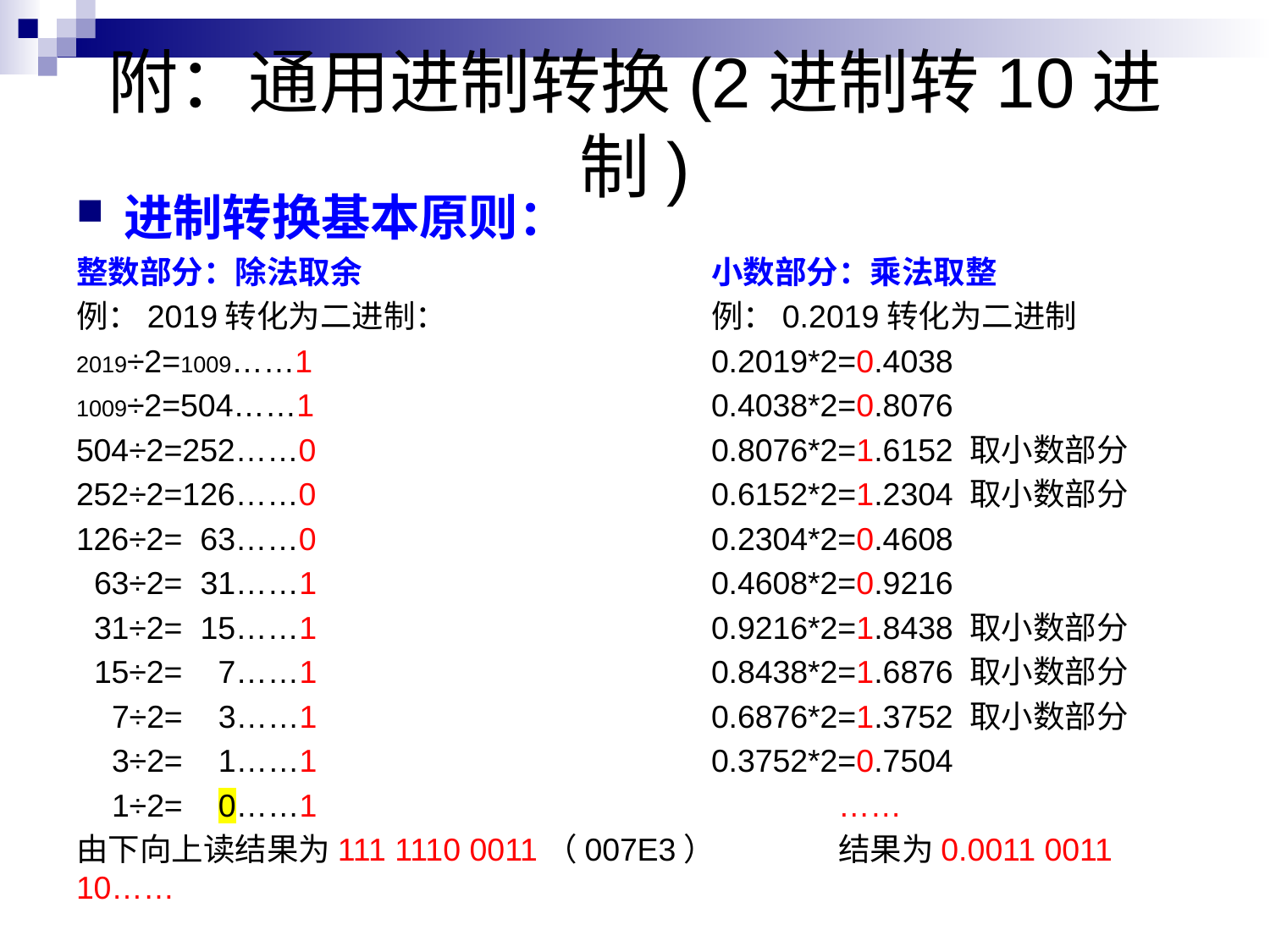

# 附：通用进制转换(2进制转10进制)
进制转换基本原则：
整数部分：除法取余	   		小数部分：乘法取整
例：2019转化为二进制：			例：0.2019转化为二进制
2019÷2=1009……1 		    		0.2019*2=0.4038
1009÷2=504……1 		    		0.4038*2=0.8076
504÷2=252……0				0.8076*2=1.6152 取小数部分
252÷2=126……0				0.6152*2=1.2304 取小数部分
126÷2=  63……0				0.2304*2=0.4608
  63÷2=  31……1				0.4608*2=0.9216
  31÷2=  15……1				0.9216*2=1.8438 取小数部分
  15÷2=    7……1				0.8438*2=1.6876 取小数部分
    7÷2=    3……1				0.6876*2=1.3752 取小数部分
    3÷2=    1……1				0.3752*2=0.7504
    1÷2=    0……1					……
由下向上读结果为111 1110 0011（007E3）	结果为0.0011 0011 10……